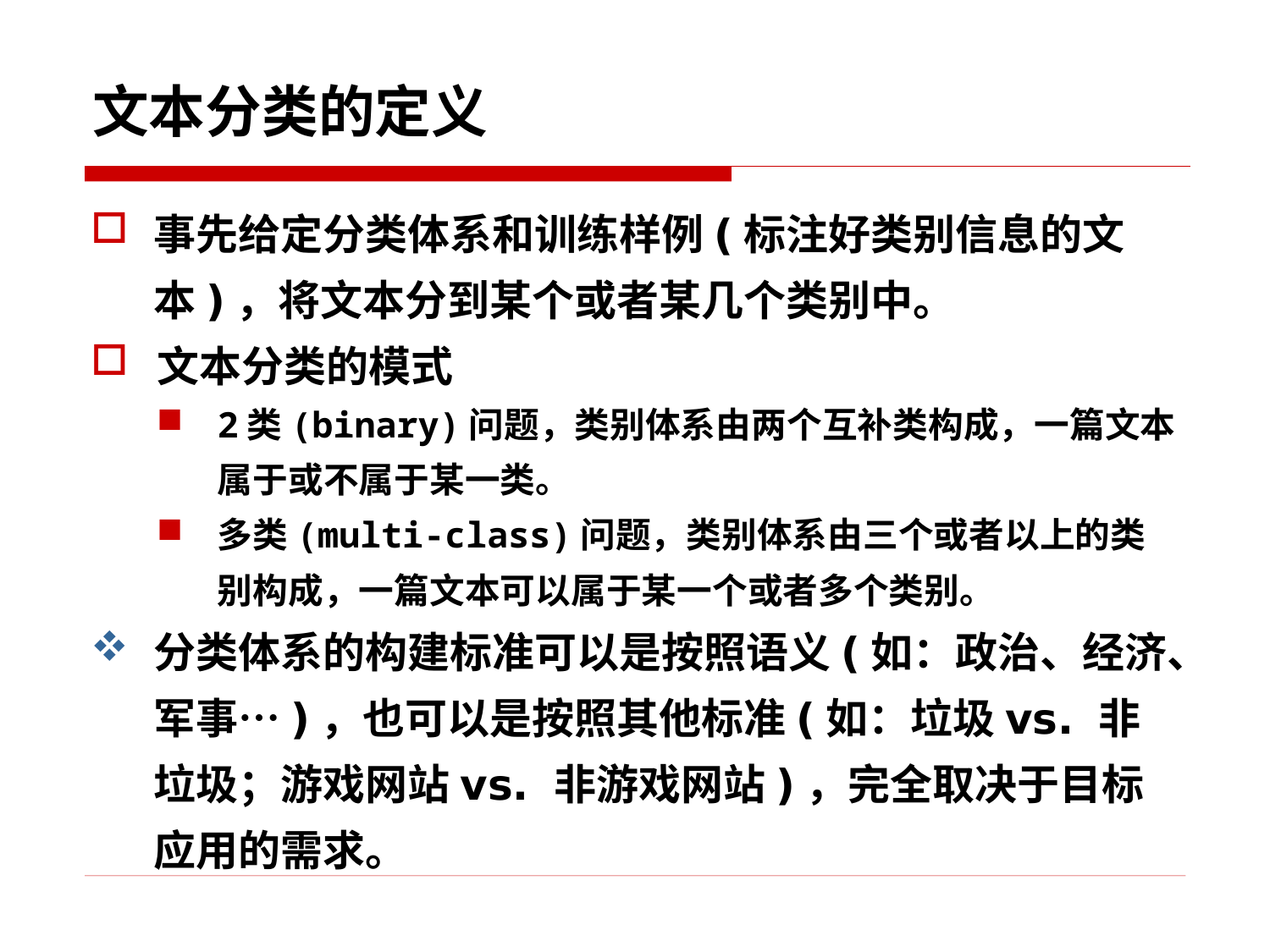

# 文本分类的定义
事先给定分类体系和训练样例(标注好类别信息的文本)，将文本分到某个或者某几个类别中。
文本分类的模式
2类(binary)问题，类别体系由两个互补类构成，一篇文本属于或不属于某一类。
多类(multi-class)问题，类别体系由三个或者以上的类别构成，一篇文本可以属于某一个或者多个类别。
分类体系的构建标准可以是按照语义(如：政治、经济、军事…)，也可以是按照其他标准(如：垃圾vs. 非垃圾；游戏网站vs. 非游戏网站)，完全取决于目标应用的需求。